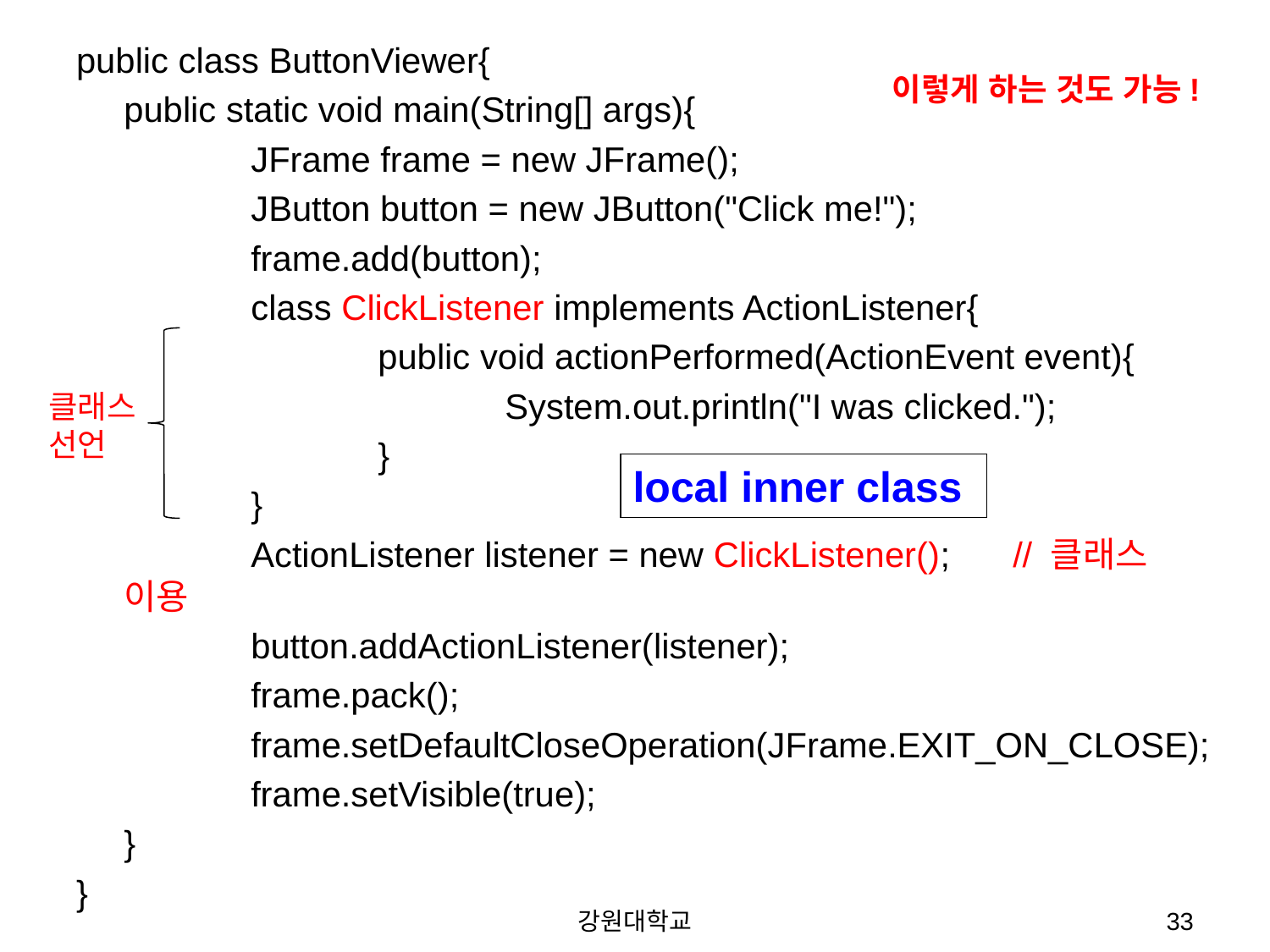

public class ButtonViewer{
	public static void main(String[] args){
		JFrame frame = new JFrame();
		JButton button = new JButton("Click me!");
		frame.add(button);
		class ClickListener implements ActionListener{
			public void actionPerformed(ActionEvent event){
				System.out.println("I was clicked.");
			}
		}
		ActionListener listener = new ClickListener();	// 클래스 이용
		button.addActionListener(listener);
		frame.pack();
		frame.setDefaultCloseOperation(JFrame.EXIT_ON_CLOSE);
		frame.setVisible(true);
	}
}
이렇게 하는 것도 가능!

클래스
선언
local inner class
강원대학교
33